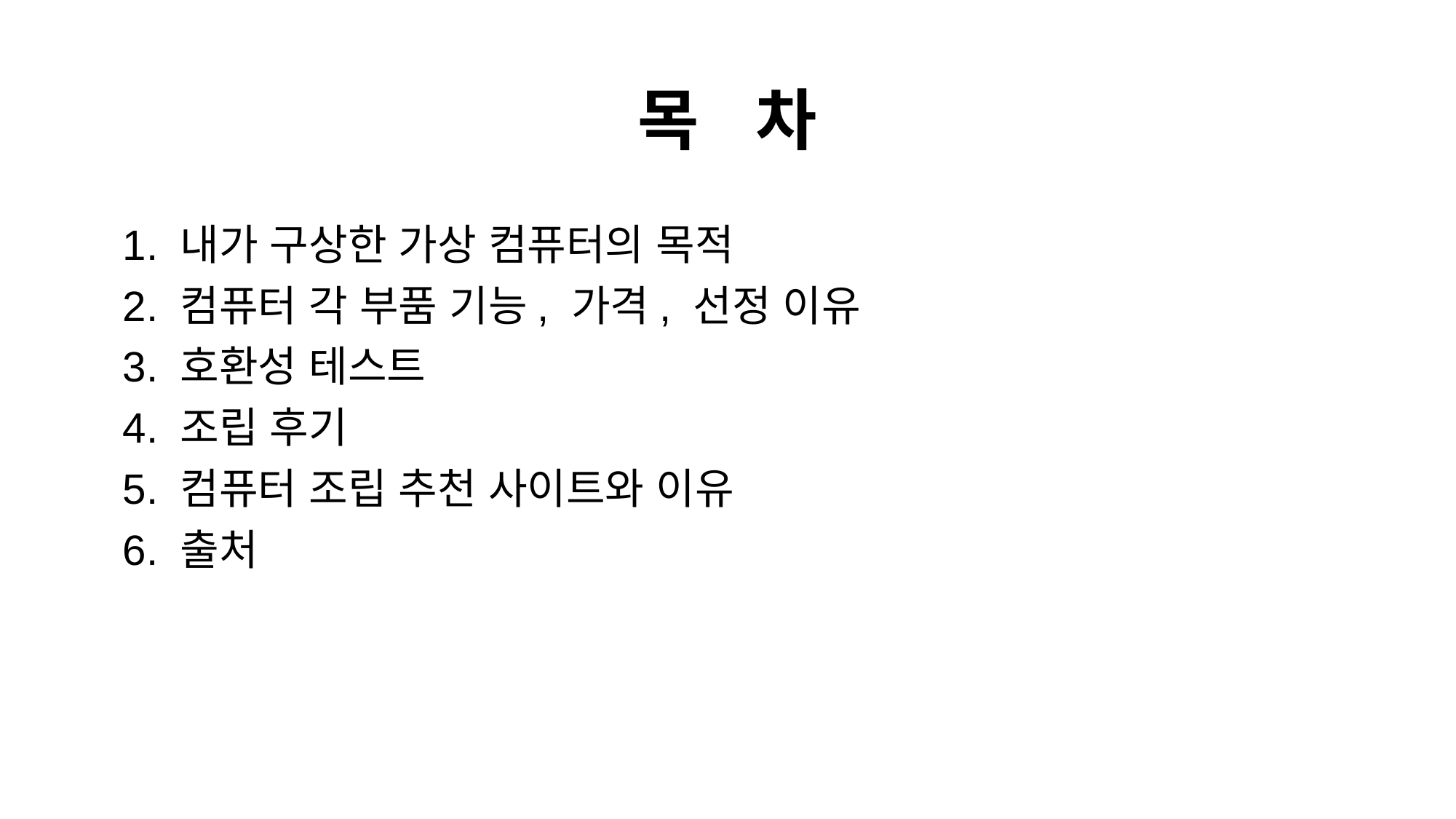

# 목   차
 1. 내가 구상한 가상 컴퓨터의 목적
 2. 컴퓨터 각 부품 기능, 가격, 선정 이유
 3. 호환성 테스트
 4. 조립 후기
 5. 컴퓨터 조립 추천 사이트와 이유
 6. 출처